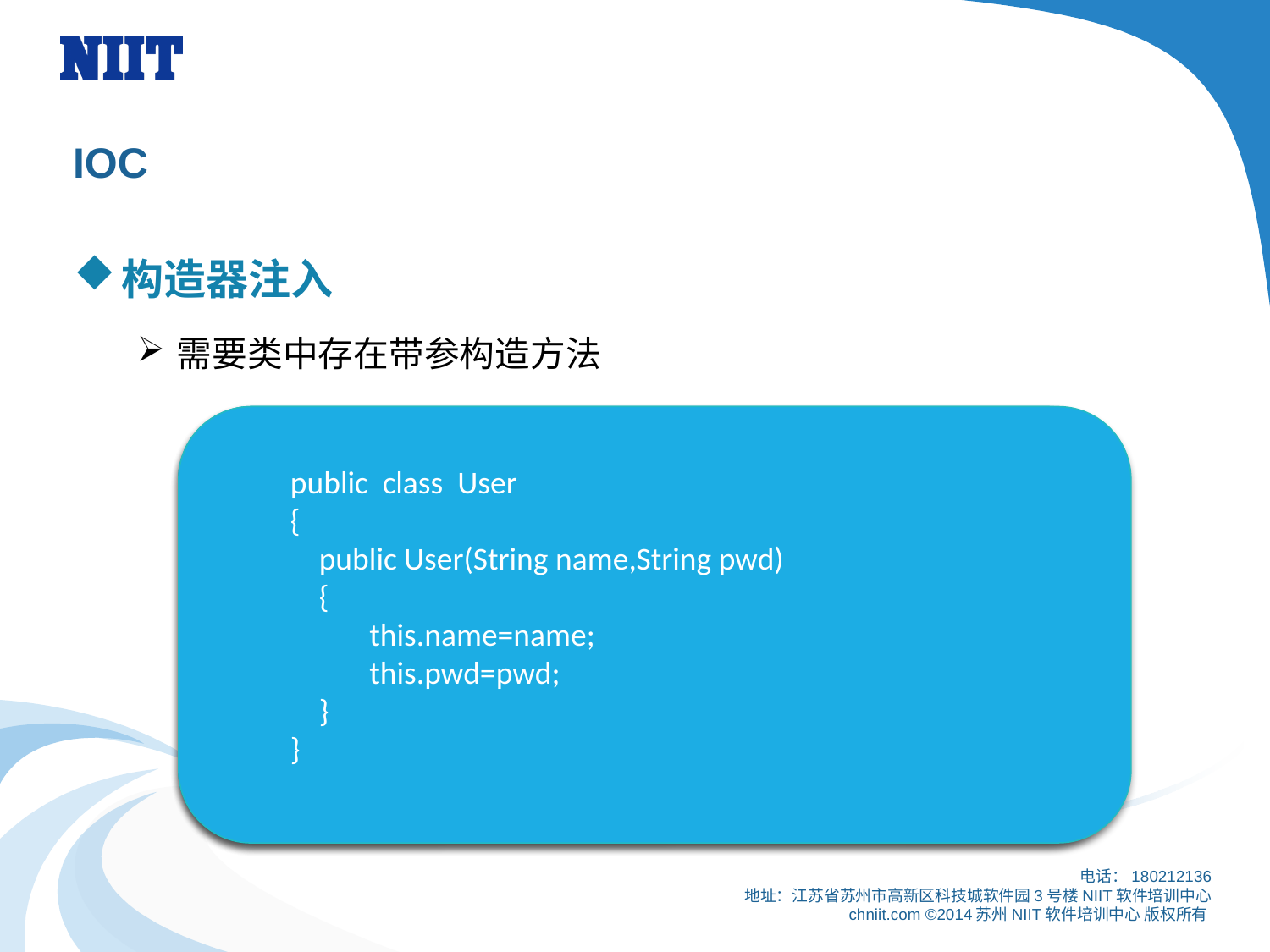

# IOC
构造器注入
需要类中存在带参构造方法

public  class  User
{
    public User(String name,String pwd)
    {
           this.name=name;
           this.pwd=pwd;
    }
}
<bean  id=“user”  class=“com.niit.User”>

     <constructor –arg  index=“0”  type=“java.lang.String”>
           <value>Tom</value>
     </constructor>

</bean>